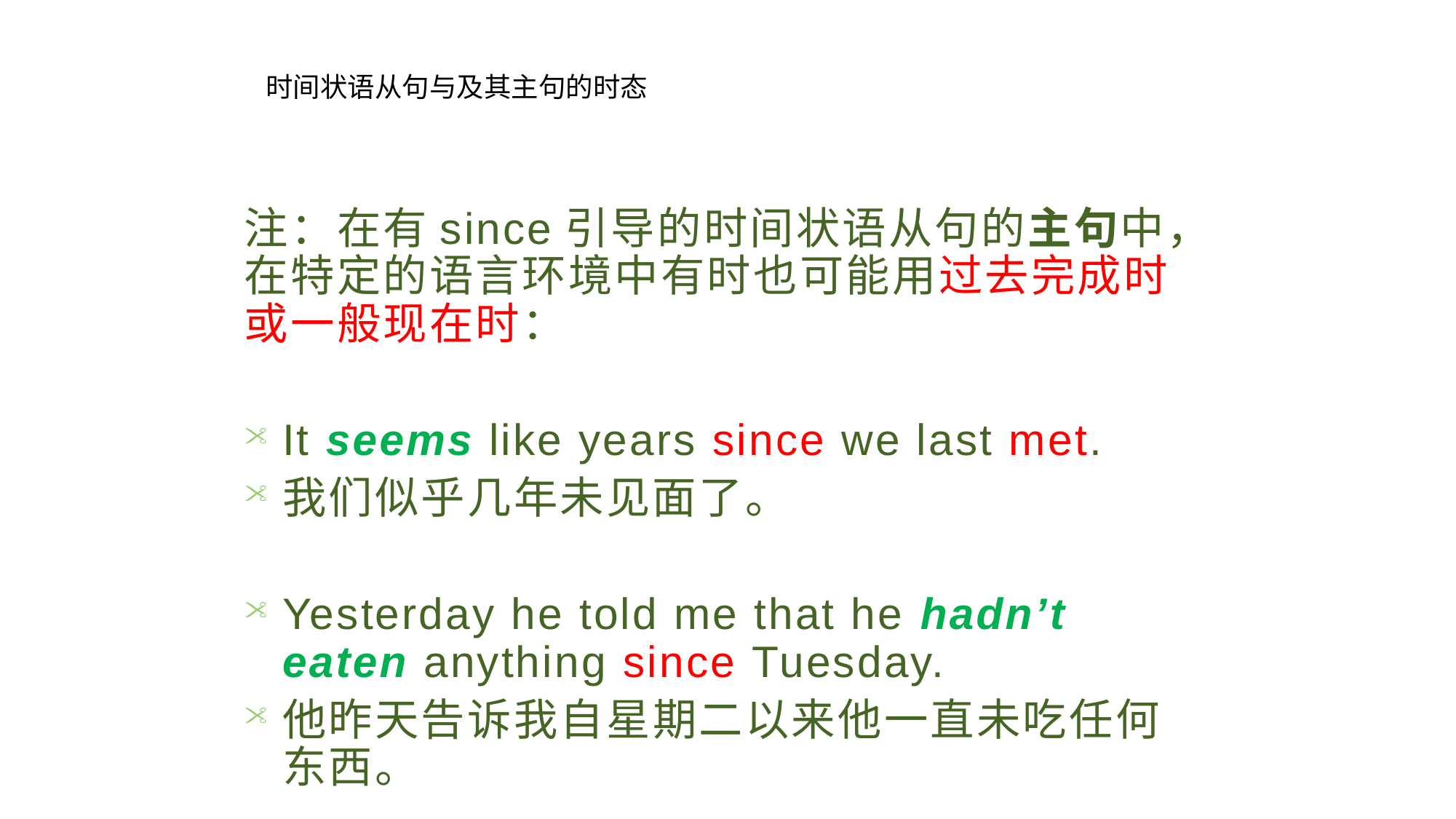

时间状语从句与及其主句的时态
注：在有since引导的时间状语从句的主句中，在特定的语言环境中有时也可能用过去完成时或一般现在时：

It seems like years since we last met.
我们似乎几年未见面了。

Yesterday he told me that he hadn’t eaten anything since Tuesday.
他昨天告诉我自星期二以来他一直未吃任何东西。